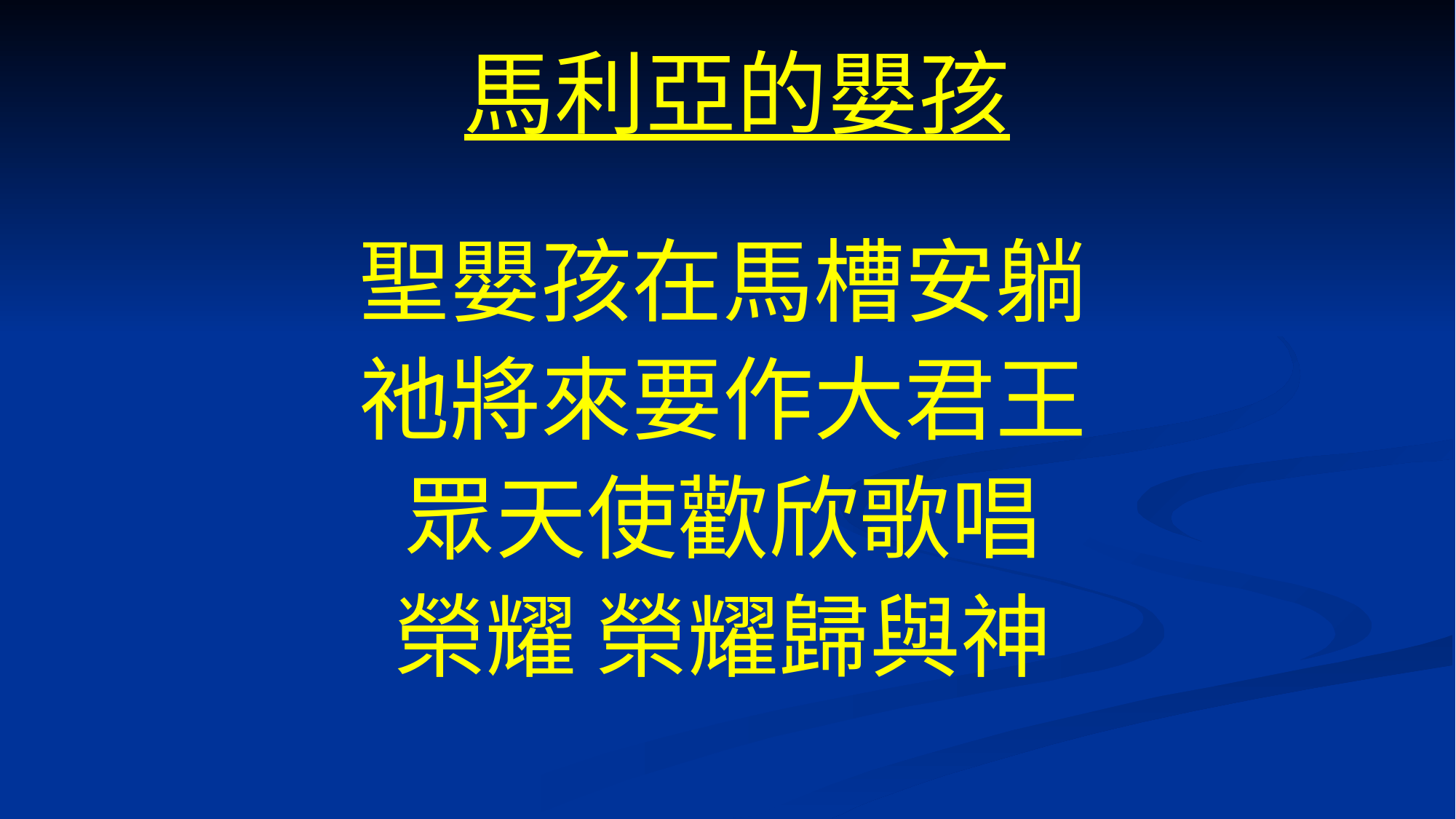

# 馬利亞的嬰孩
聖嬰孩在馬槽安躺
祂將來要作大君王
眾天使歡欣歌唱
榮耀 榮耀歸與神